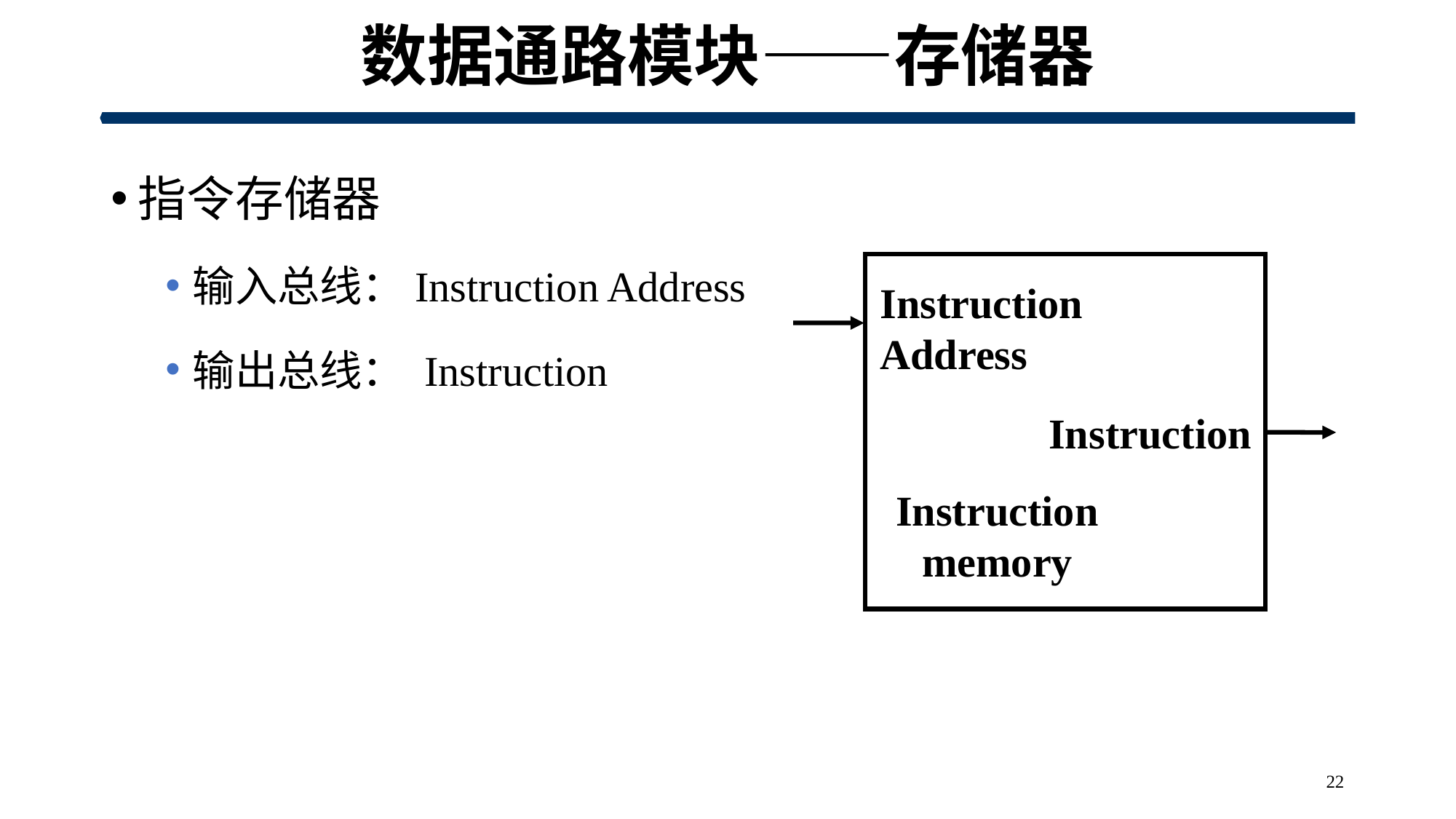

# 数据通路模块——存储器
指令存储器
输入总线：Instruction Address
输出总线： Instruction

Instruction
Address
Instruction
Instruction
memory
22